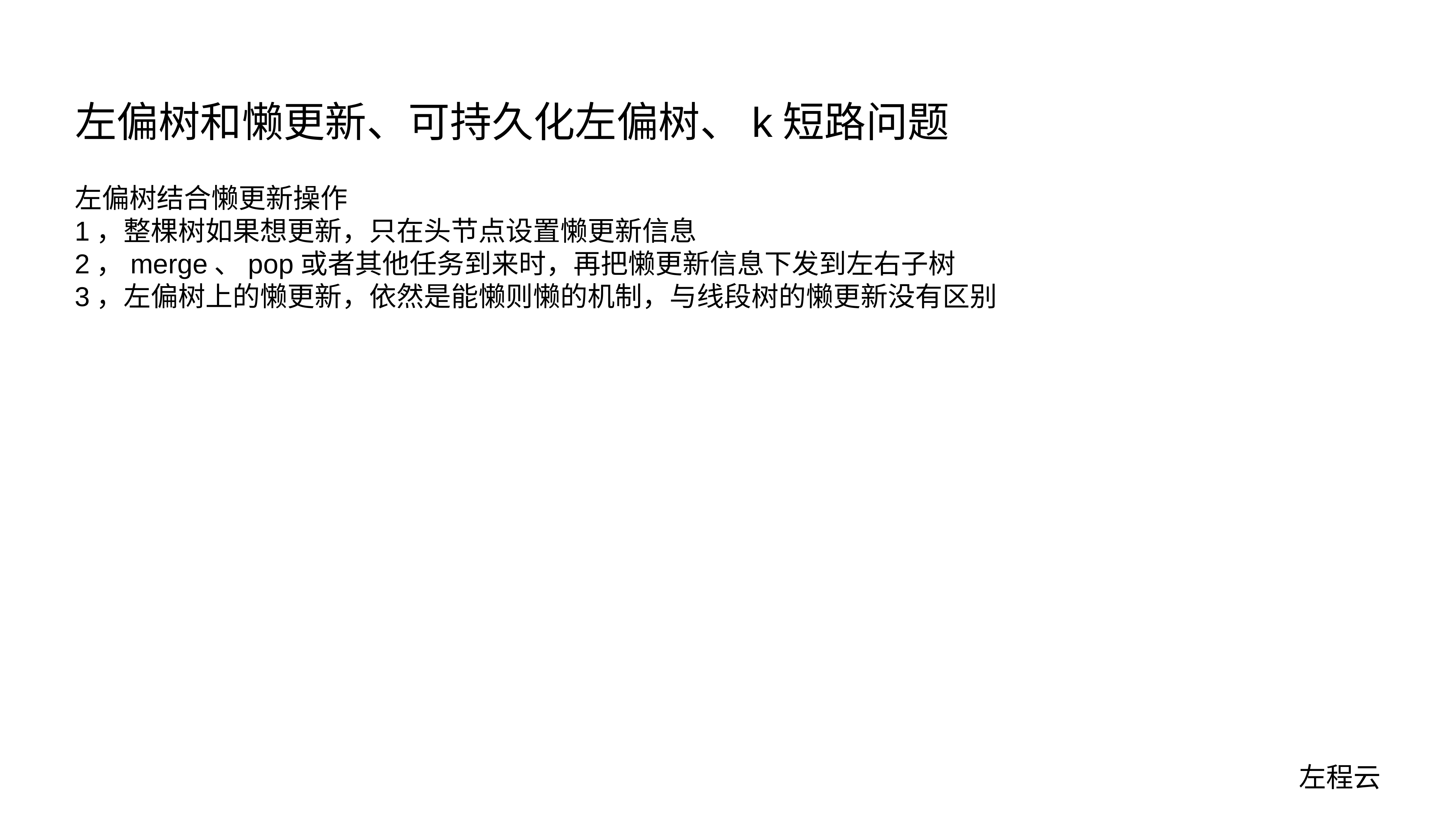

# 左偏树和懒更新、可持久化左偏树、k短路问题
左偏树结合懒更新操作
1，整棵树如果想更新，只在头节点设置懒更新信息
2，merge、pop或者其他任务到来时，再把懒更新信息下发到左右子树
3，左偏树上的懒更新，依然是能懒则懒的机制，与线段树的懒更新没有区别
左程云